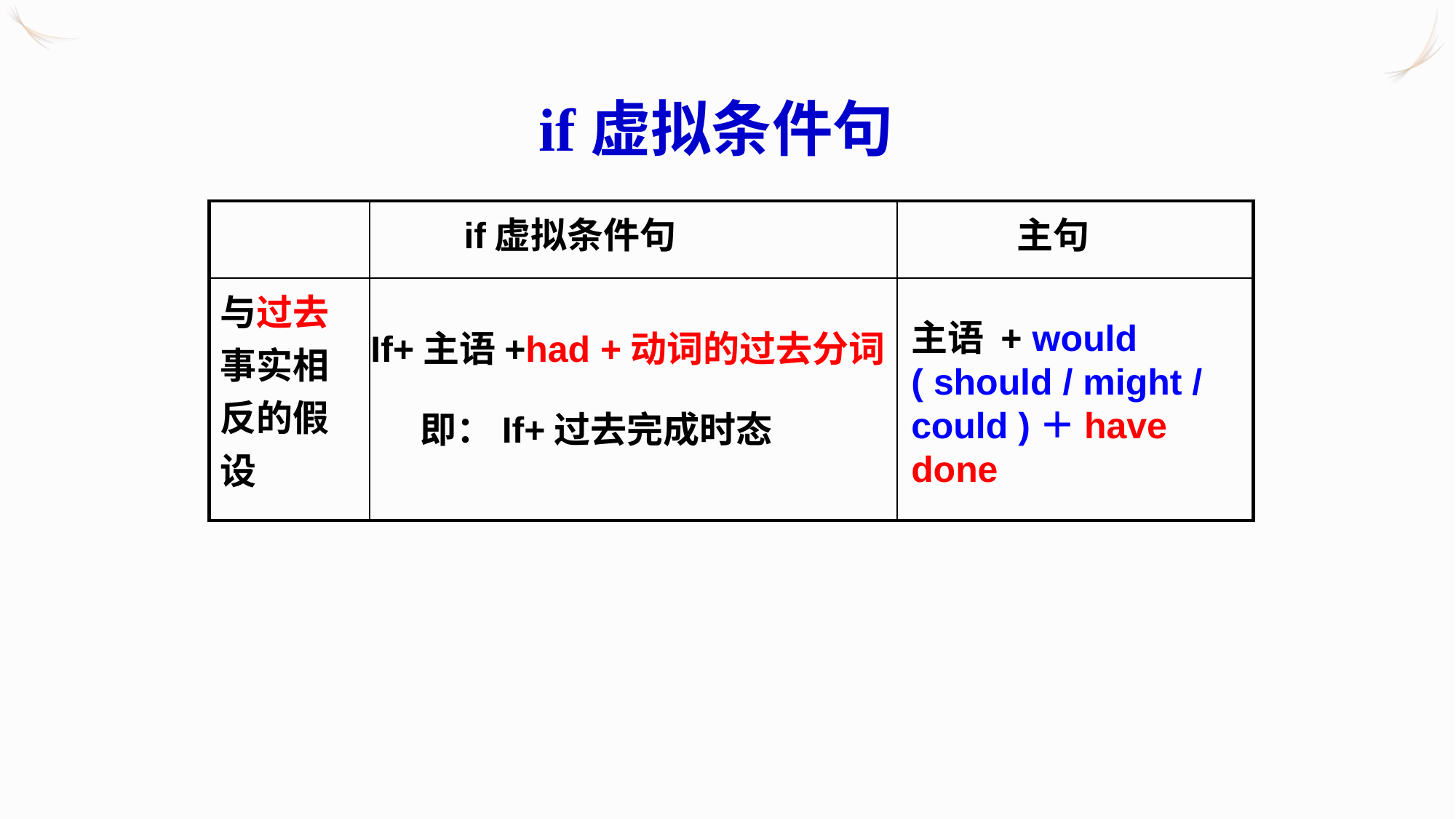

if虚拟条件句
|  | if虚拟条件句 | 主句 |
| --- | --- | --- |
| 与过去事实相反的假设 |  |  |
主语 + would ( should / might / could )＋have done

If+主语+had +动词的过去分词
即：If+过去完成时态